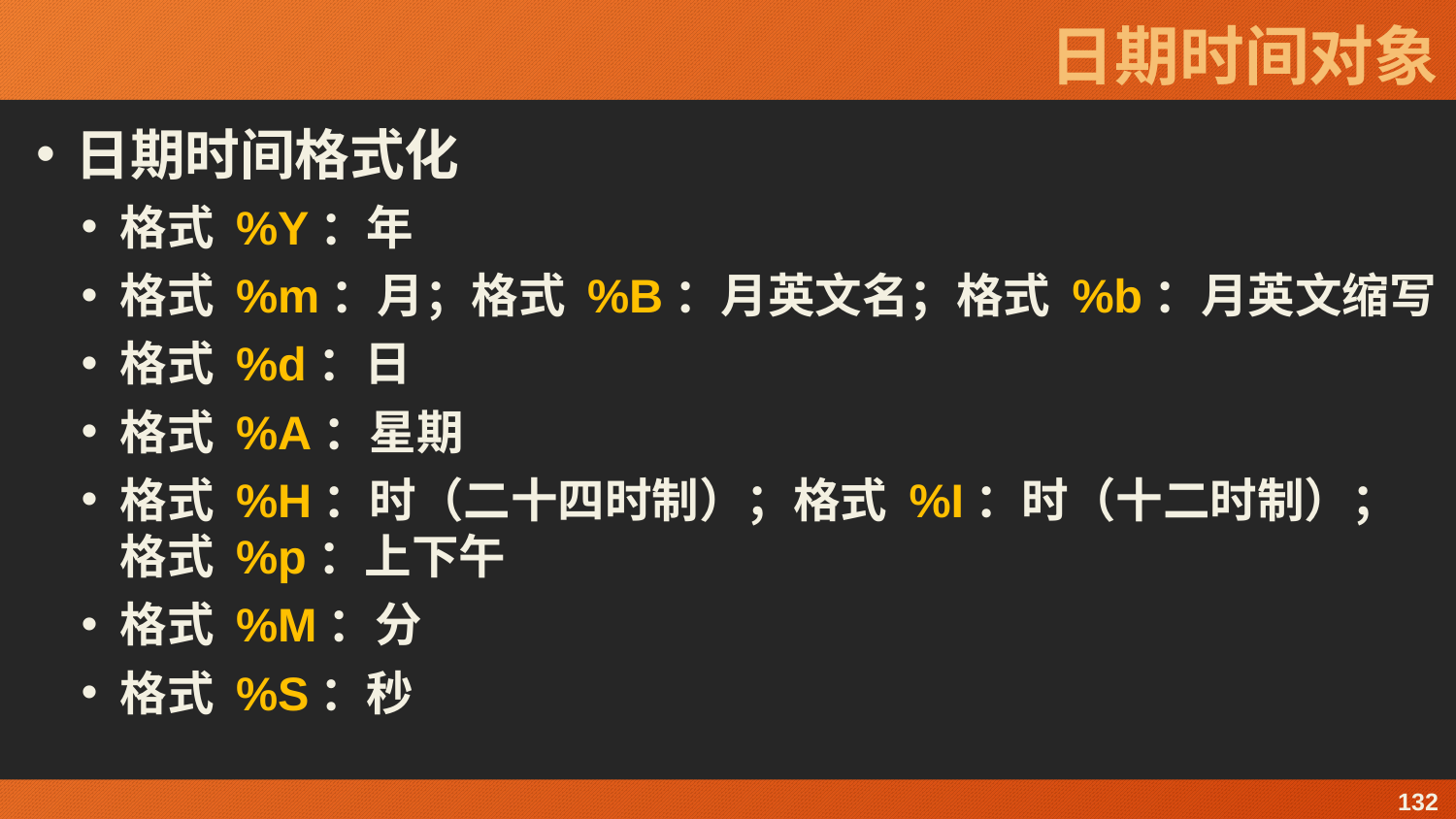

# 日期时间对象
日期时间格式化
格式 %Y：年
格式 %m：月；格式 %B：月英文名；格式 %b：月英文缩写
格式 %d：日
格式 %A：星期
格式 %H：时（二十四时制）；格式 %I：时（十二时制）；格式 %p：上下午
格式 %M：分
格式 %S：秒
132